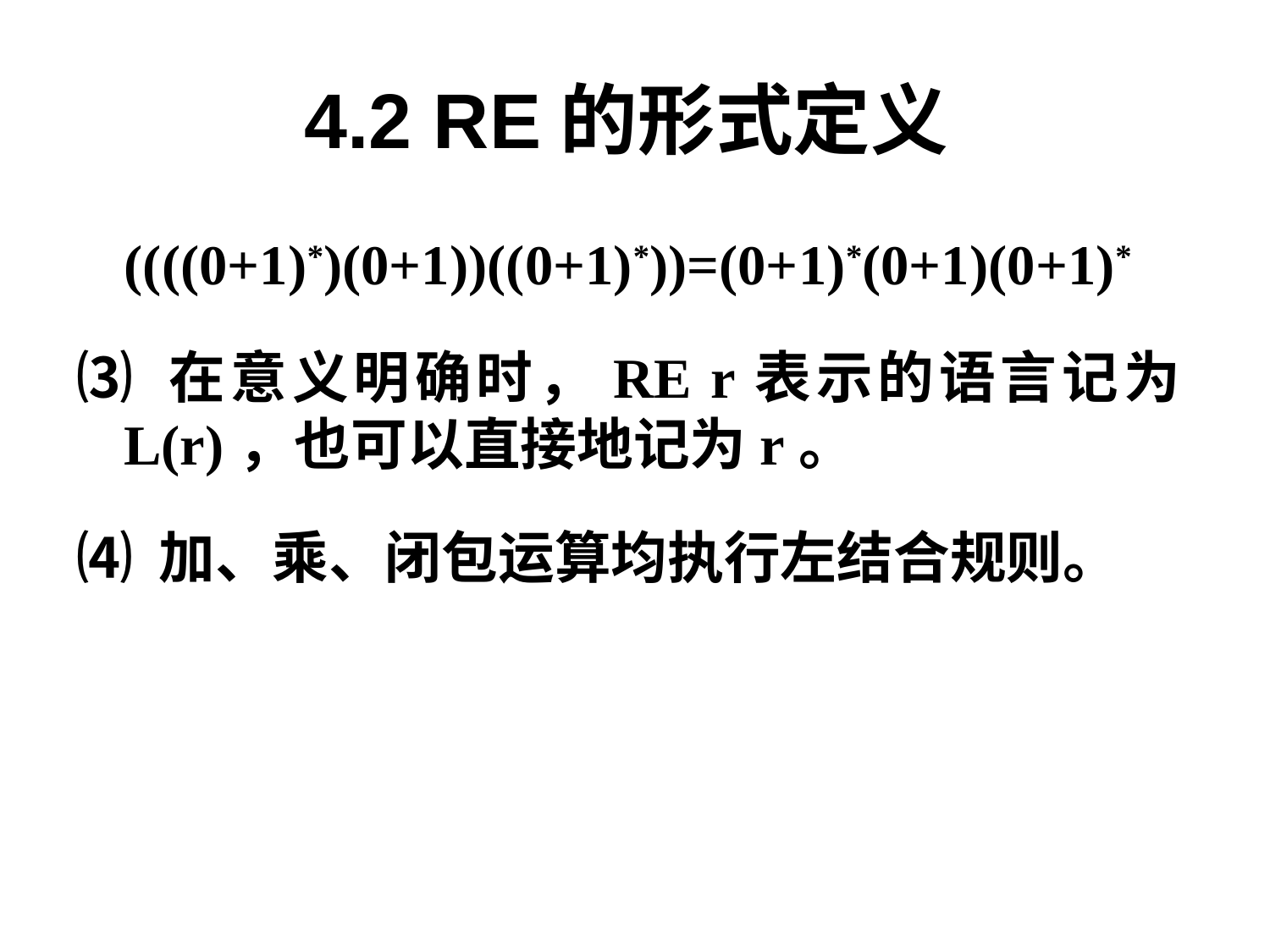

# 4.2 RE的形式定义
((((0+1)*)(0+1))((0+1)*))=(0+1)*(0+1)(0+1)*
⑶ 在意义明确时，RE r表示的语言记为L(r)，也可以直接地记为r。
⑷ 加、乘、闭包运算均执行左结合规则。

14